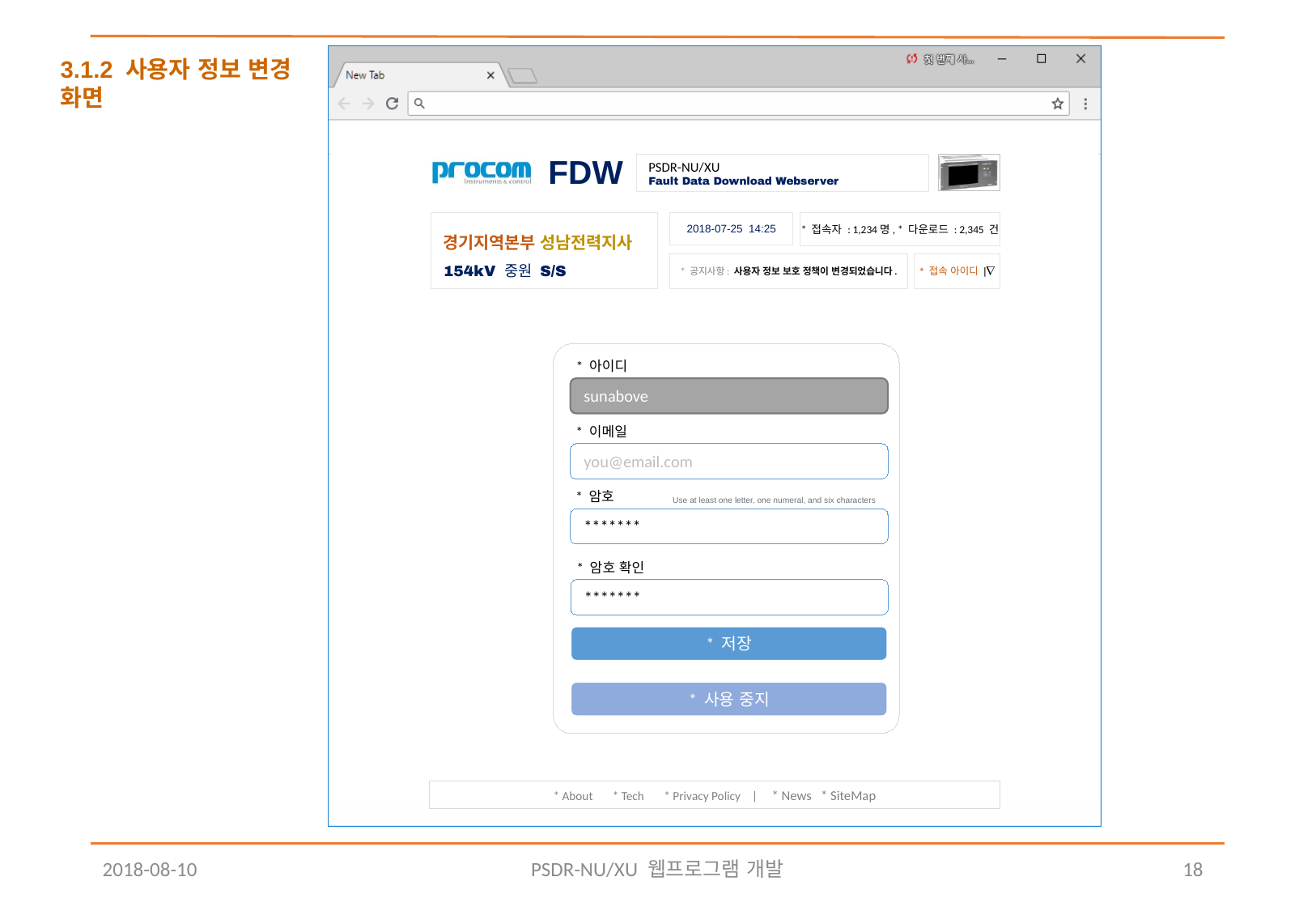

# 3.1.2 사용자 정보 변경 화면

* 아이디
sunabove
* 이메일
you@email.com
* 암호
*******
Use at least one letter, one numeral, and six characters
* 암호 확인
*******
* 저장
* 사용 중지
2018-08-10
PSDR-NU/XU 웹프로그램 개발
18